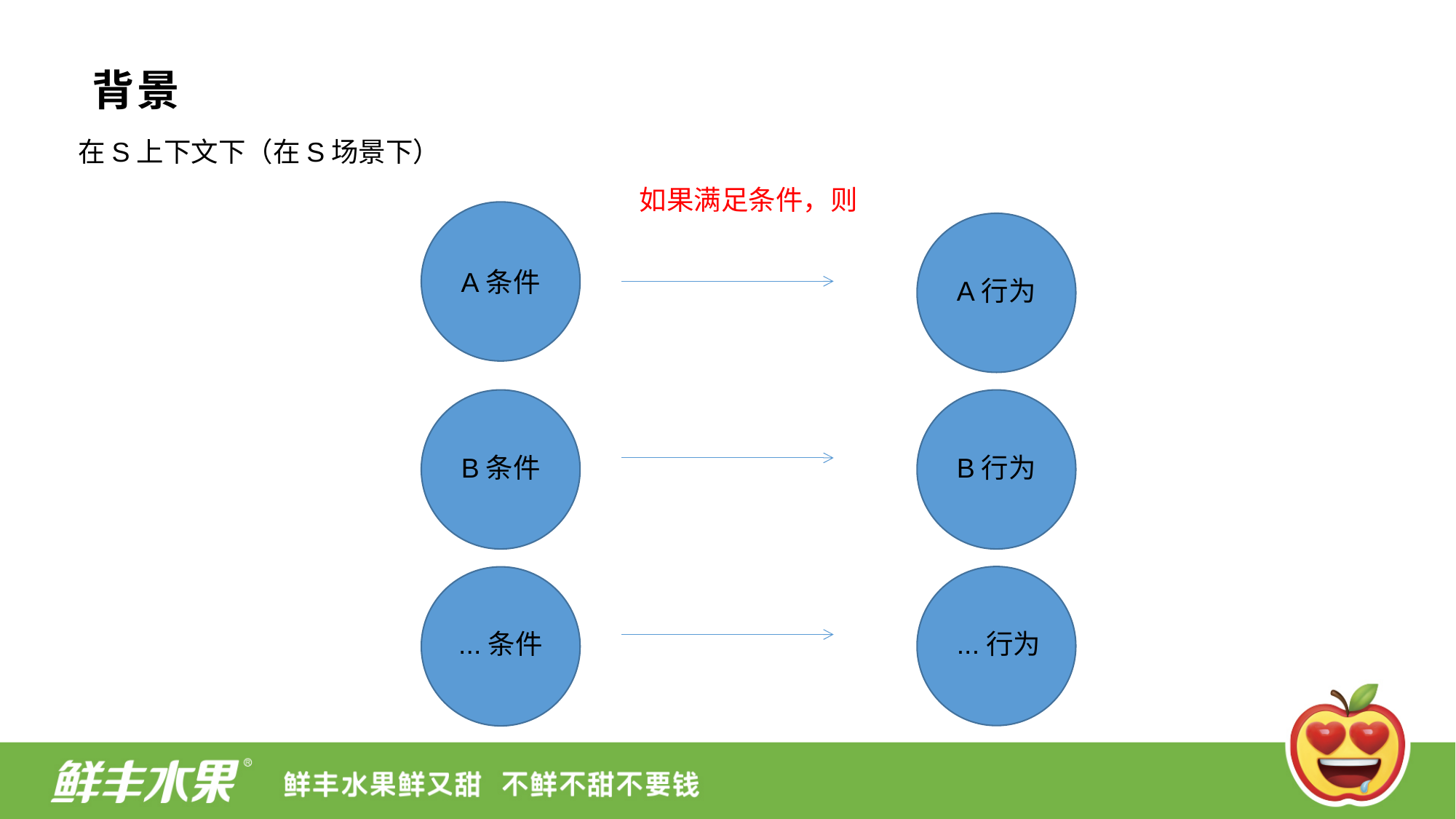

# 背景
在S上下文下（在S场景下）
如果满足条件，则

A条件
A行为

B条件
B行为

...条件
...行为